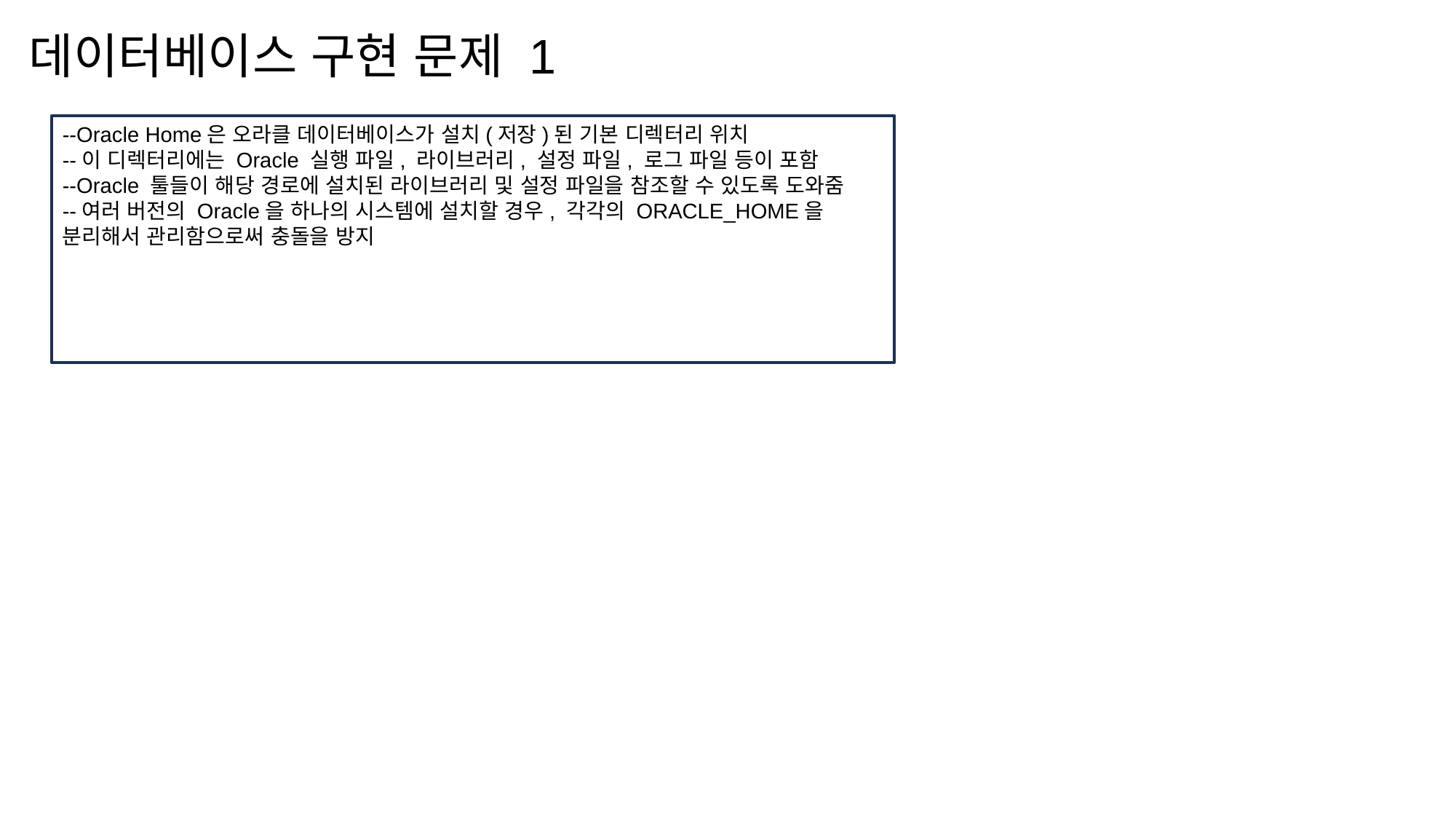

# 데이터베이스 구현 문제 1
--Oracle Home은 오라클 데이터베이스가 설치(저장)된 기본 디렉터리 위치
--이 디렉터리에는 Oracle 실행 파일, 라이브러리, 설정 파일, 로그 파일 등이 포함
--Oracle 툴들이 해당 경로에 설치된 라이브러리 및 설정 파일을 참조할 수 있도록 도와줌
--여러 버전의 Oracle을 하나의 시스템에 설치할 경우, 각각의 ORACLE_HOME을 분리해서 관리함으로써 충돌을 방지